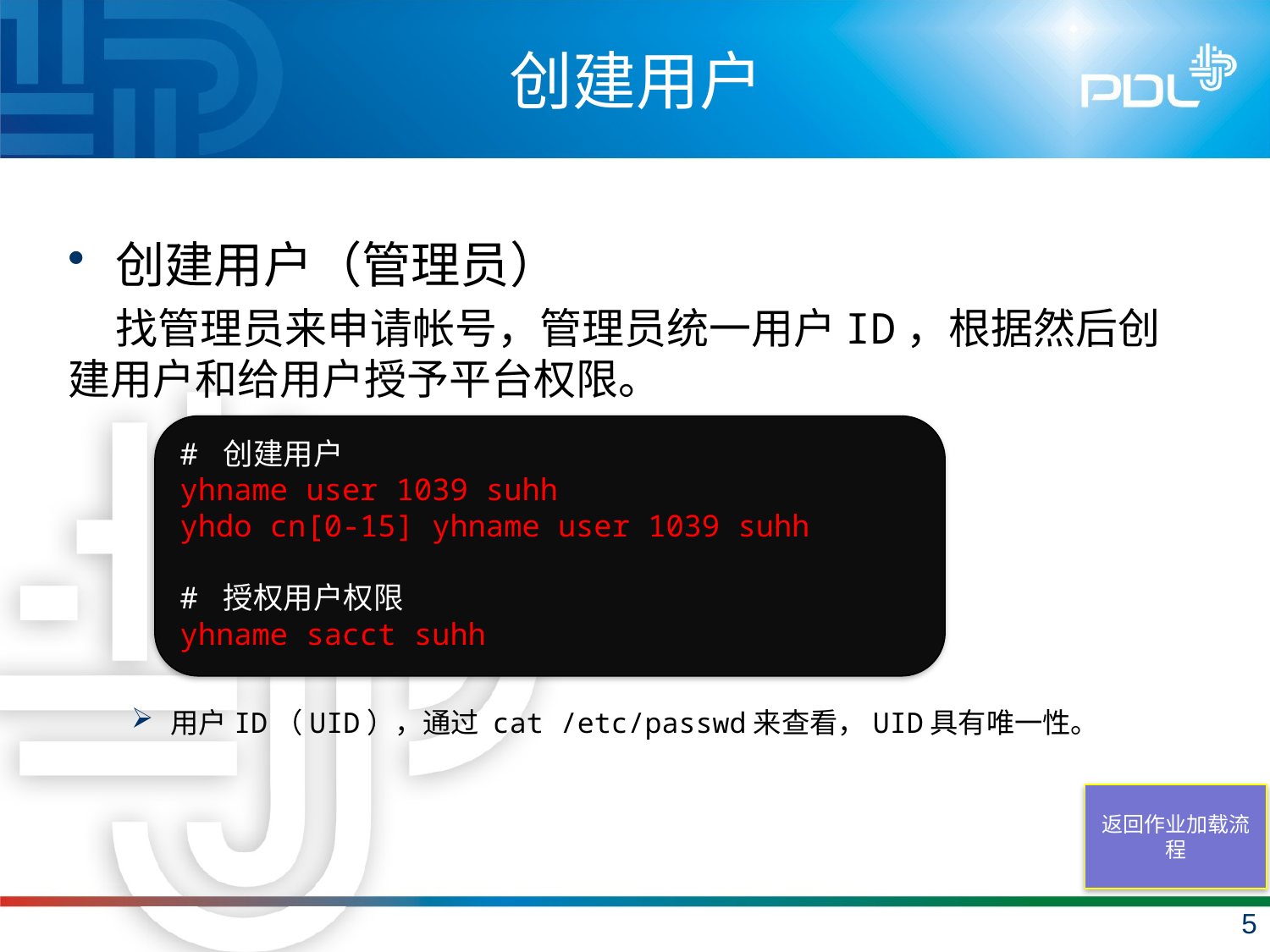

# 创建用户
创建用户（管理员）
    找管理员来申请帐号，管理员统一用户ID，根据然后创建用户和给用户授予平台权限。

用户ID（UID），通过 cat /etc/passwd来查看，UID具有唯一性。
# 创建用户
yhname user 1039 suhh
yhdo cn[0-15] yhname user 1039 suhh

# 授权用户权限
yhname sacct suhh
返回作业加载流程
5